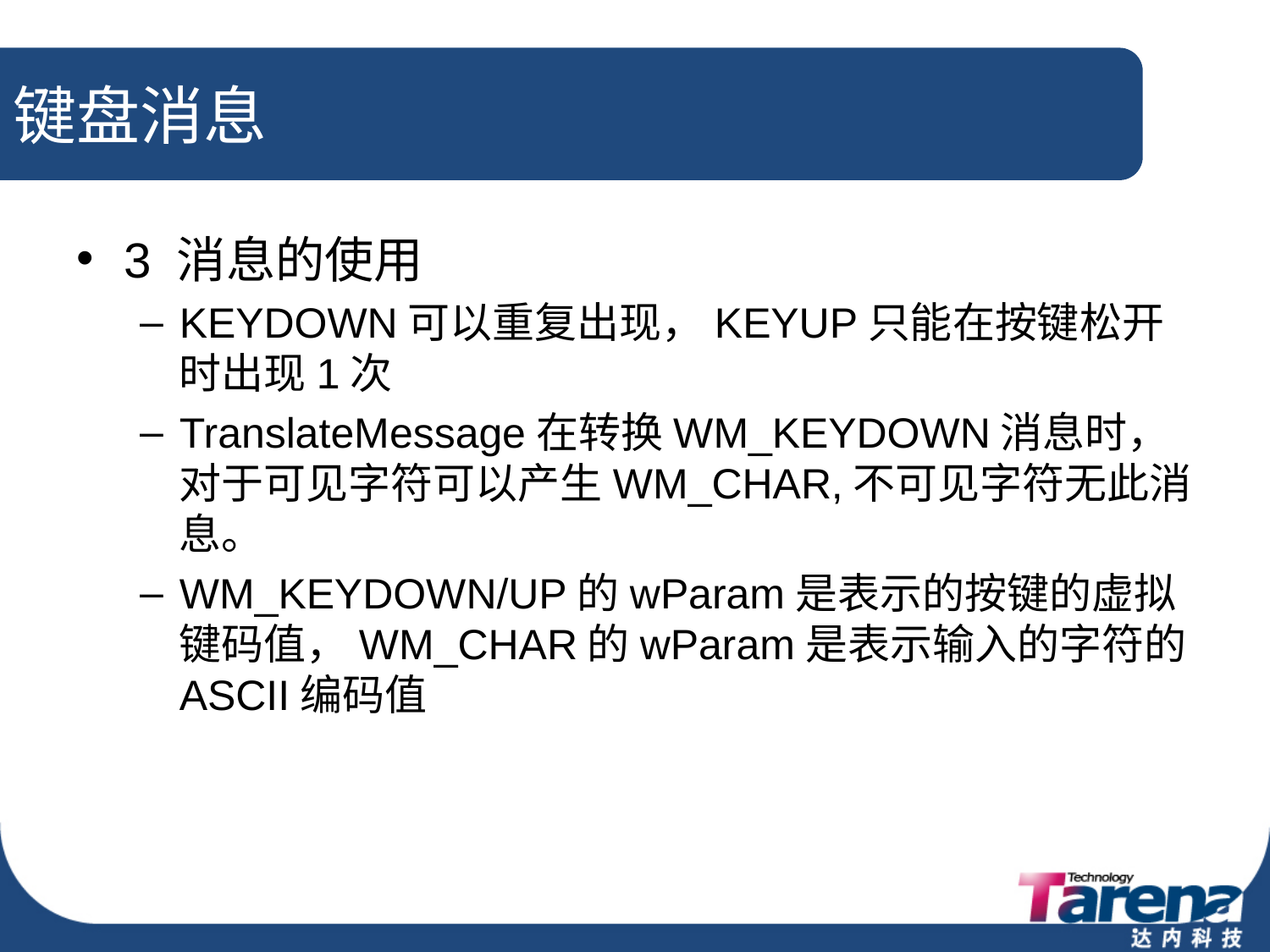

# 键盘消息
3 消息的使用
KEYDOWN可以重复出现，KEYUP只能在按键松开时出现1次
TranslateMessage在转换WM_KEYDOWN消息时，对于可见字符可以产生WM_CHAR,不可见字符无此消息。
WM_KEYDOWN/UP的wParam是表示的按键的虚拟键码值，WM_CHAR的wParam是表示输入的字符的ASCII编码值